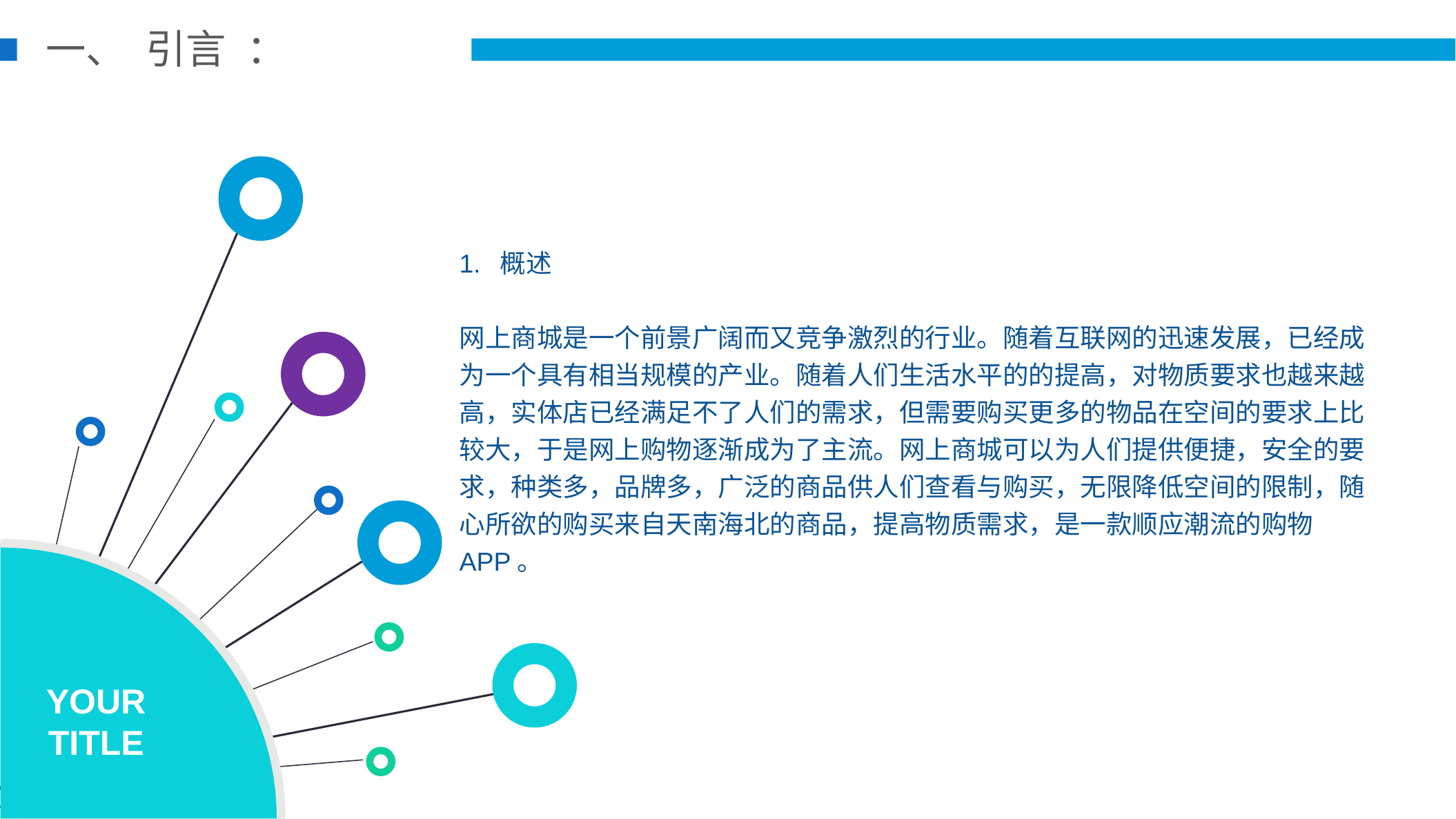

一、 引言 ：

1. 概述

网上商城是一个前景广阔而又竞争激烈的行业。随着互联网的迅速发展，已经成为一个具有相当规模的产业。随着人们生活水平的的提高，对物质要求也越来越高，实体店已经满足不了人们的需求，但需要购买更多的物品在空间的要求上比较大，于是网上购物逐渐成为了主流。网上商城可以为人们提供便捷，安全的要求，种类多，品牌多，广泛的商品供人们查看与购买，无限降低空间的限制，随心所欲的购买来自天南海北的商品，提高物质需求，是一款顺应潮流的购物APP。

YOUR TITLE